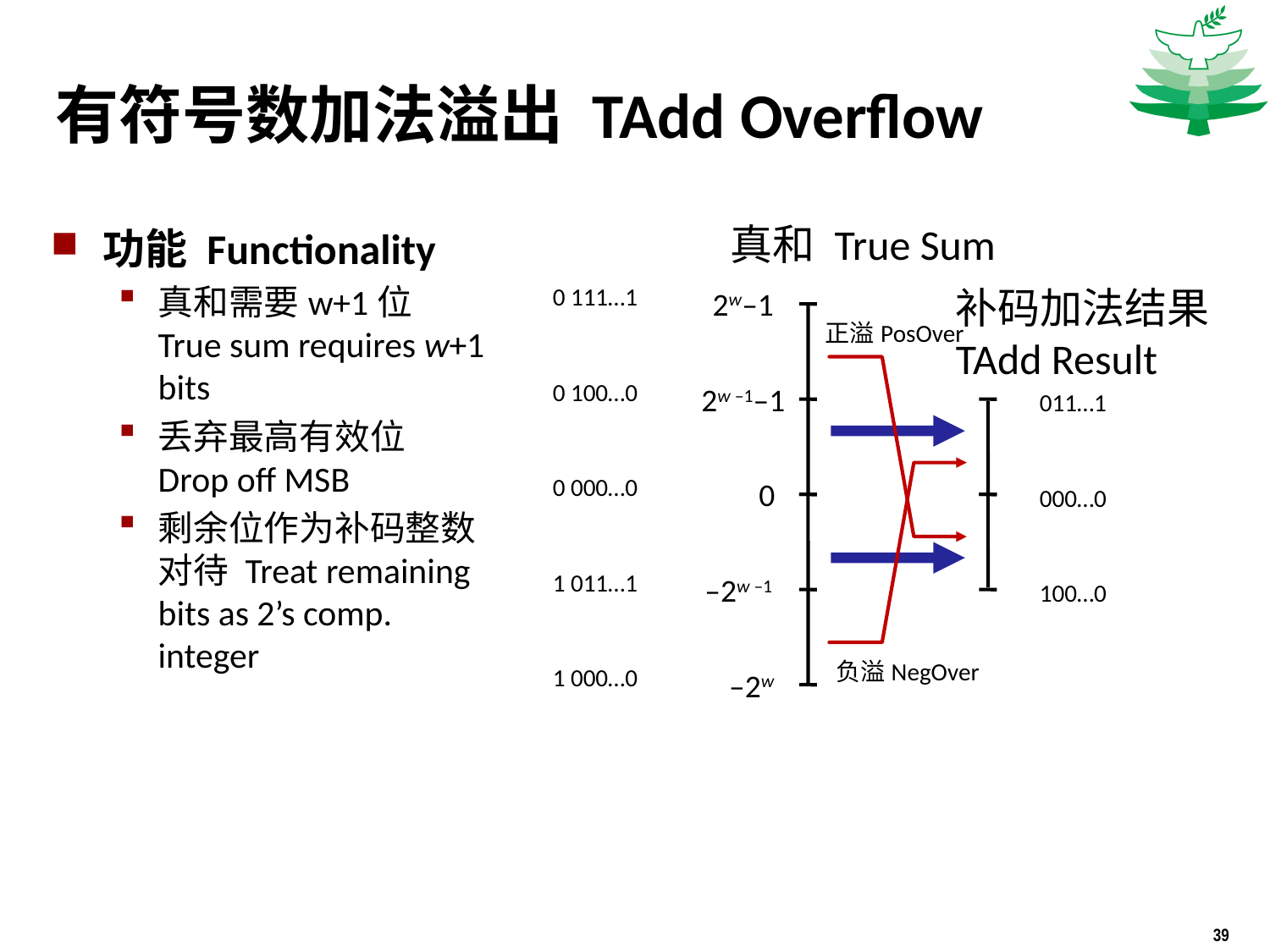

# 有符号数加法溢出 TAdd Overflow
真和 True Sum
功能 Functionality
真和需要w+1位 True sum requires w+1 bits
丢弃最高有效位 Drop off MSB
剩余位作为补码整数对待 Treat remaining bits as 2’s comp. integer
补码加法结果
TAdd Result
0 111…1
2w–1

正溢PosOver

0 100…0
2w –1–1
011…1

0 000…0
0
000…0

1 011…1
–2w –1
100…0

负溢NegOver
1 000…0
–2w